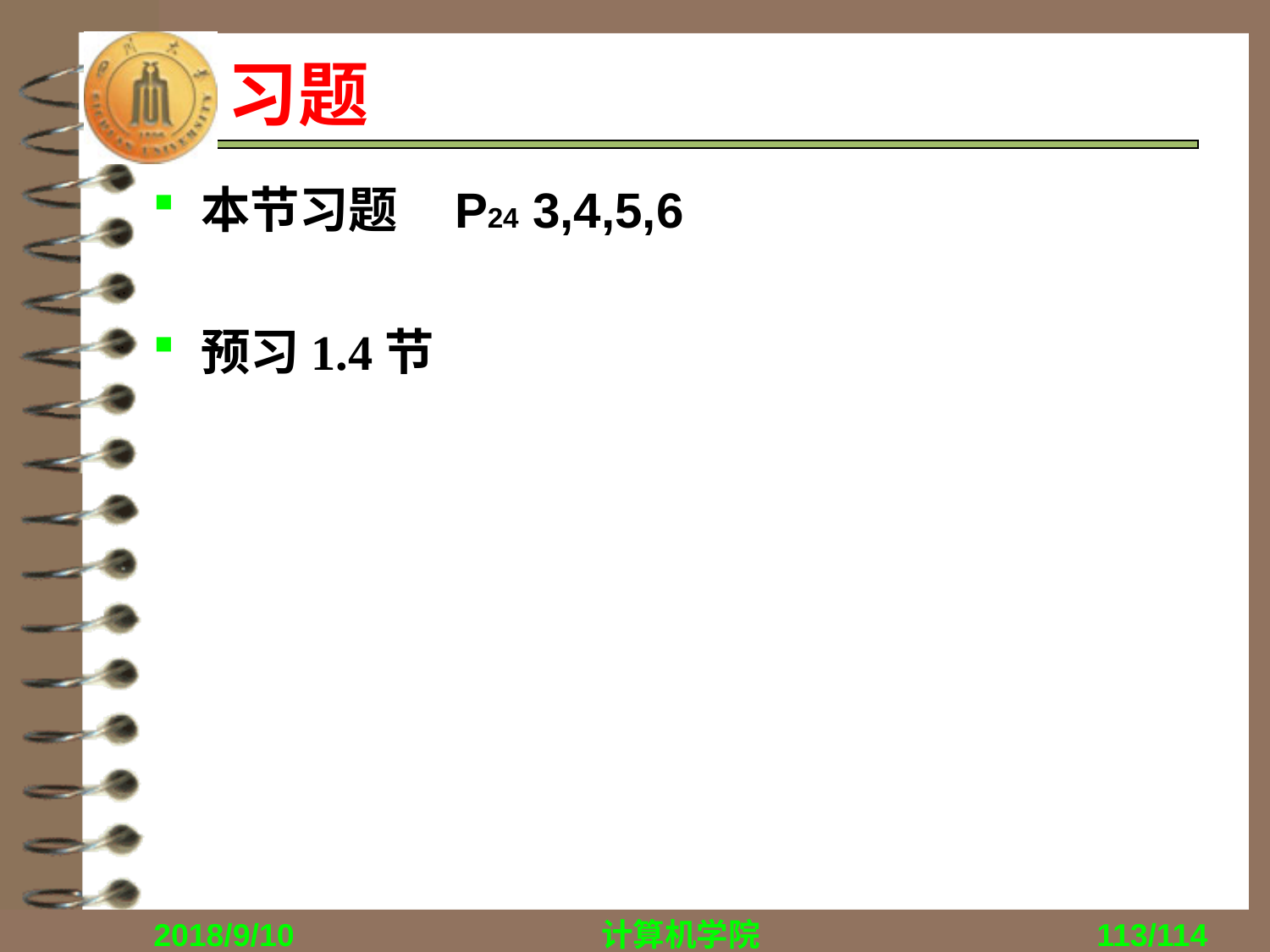

# 习题
本节习题    P24 3,4,5,6

预习1.4节
2018/9/10
计算机学院
113/114